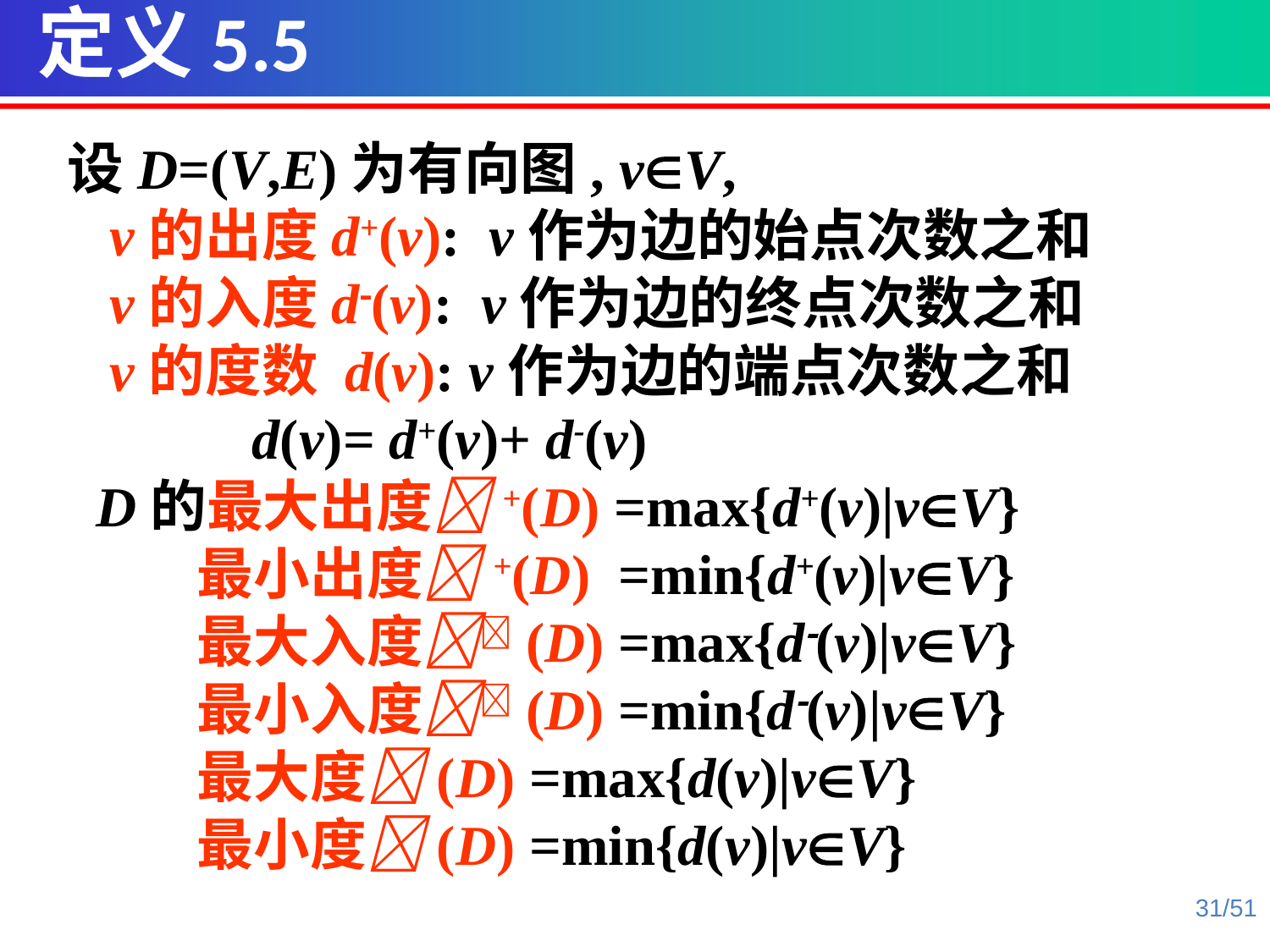

定义5.5
设D=(V,E)为有向图, v∈V,
   v的出度d+(v):  v作为边的始点次数之和
   v的入度d−(v):  v作为边的终点次数之和
   v的度数 d(v): v作为边的端点次数之和
             d(v)= d+(v)+ d-(v)
  D的最大出度Δ+(D) =max{d+(v)|v∈V}
         最小出度δ+(D)  =min{d+(v)|v∈V}
         最大入度Δ−(D) =max{d−(v)|v∈V}
         最小入度δ−(D) =min{d−(v)|v∈V}
         最大度Δ(D) =max{d(v)|v∈V}
         最小度δ(D) =min{d(v)|v∈V}
31/51